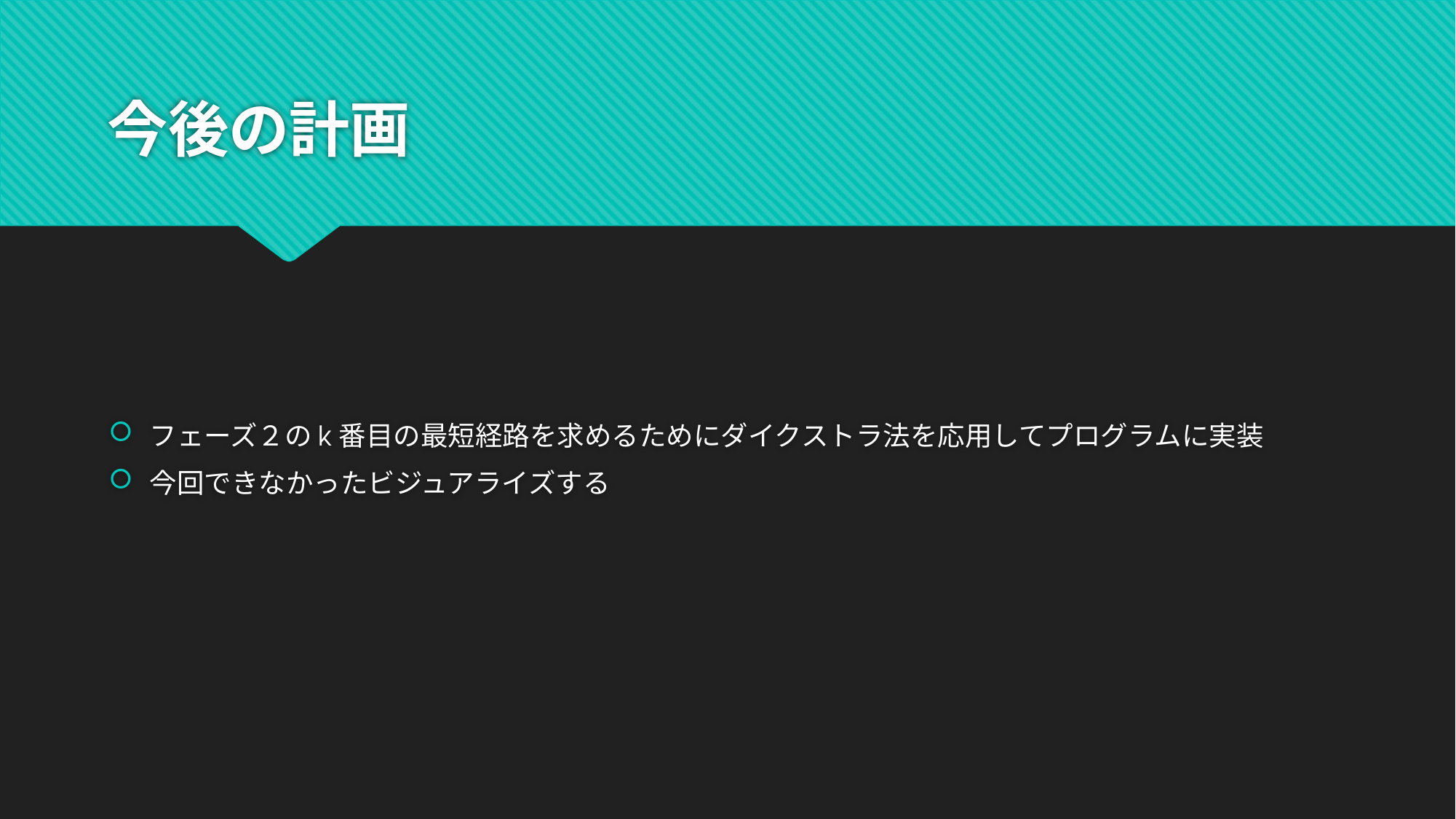

# 今後の計画
フェーズ２のk番目の最短経路を求めるためにダイクストラ法を応用してプログラムに実装
今回できなかったビジュアライズする